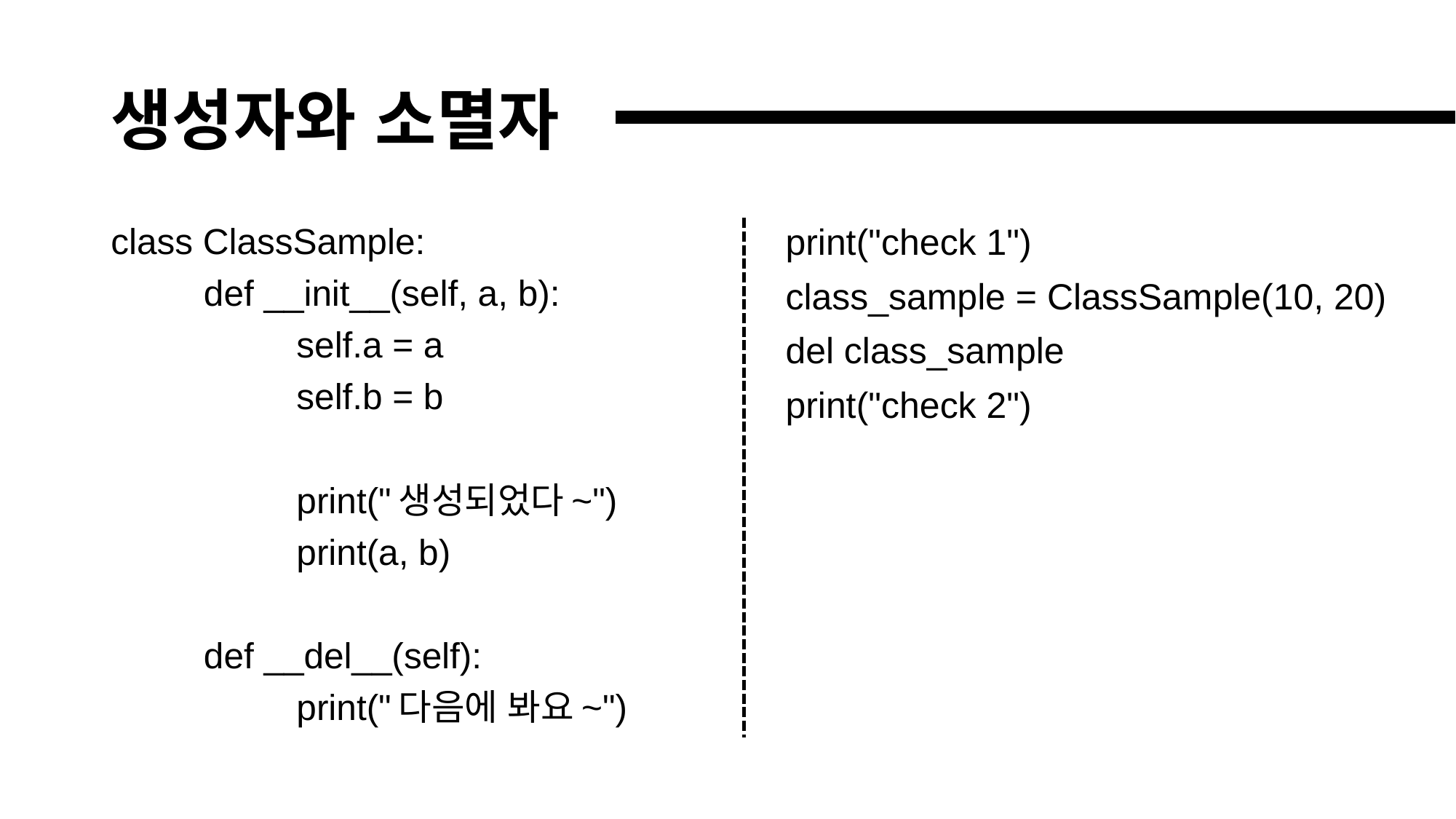

# 생성자와 소멸자

class ClassSample:
	def __init__(self, a, b):
		self.a = a
		self.b = b

		print("생성되었다~")
		print(a, b)

	def __del__(self):
		print("다음에 봐요~")

print("check 1")
class_sample = ClassSample(10, 20)
del class_sample
print("check 2")